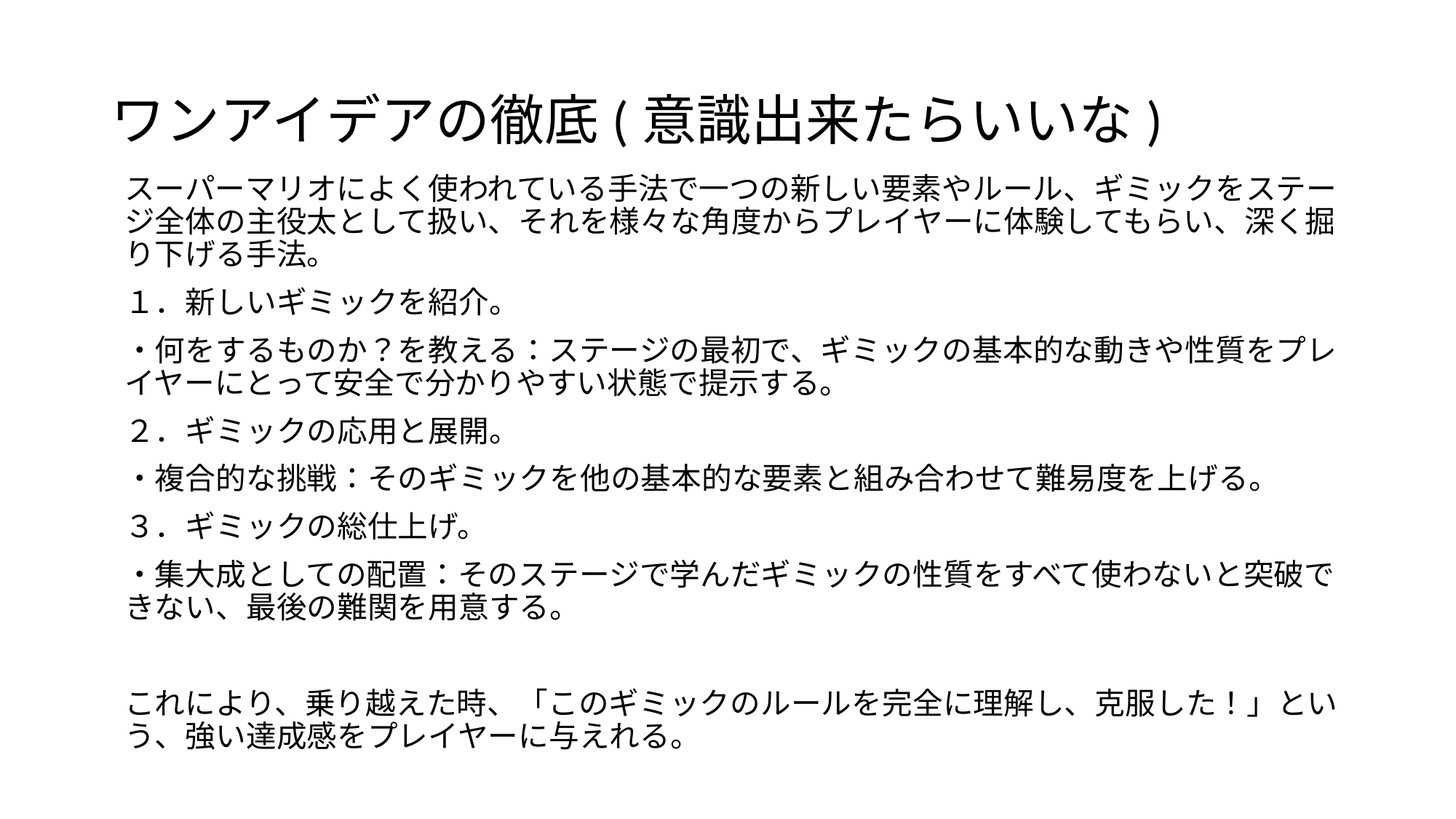

# ワンアイデアの徹底(意識出来たらいいな)
スーパーマリオによく使われている手法で一つの新しい要素やルール、ギミックをステージ全体の主役太として扱い、それを様々な角度からプレイヤーに体験してもらい、深く掘り下げる手法。
１．新しいギミックを紹介。
・何をするものか？を教える：ステージの最初で、ギミックの基本的な動きや性質をプレイヤーにとって安全で分かりやすい状態で提示する。
２．ギミックの応用と展開。
・複合的な挑戦：そのギミックを他の基本的な要素と組み合わせて難易度を上げる。
３．ギミックの総仕上げ。
・集大成としての配置：そのステージで学んだギミックの性質をすべて使わないと突破できない、最後の難関を用意する。

これにより、乗り越えた時、「このギミックのルールを完全に理解し、克服した！」という、強い達成感をプレイヤーに与えれる。